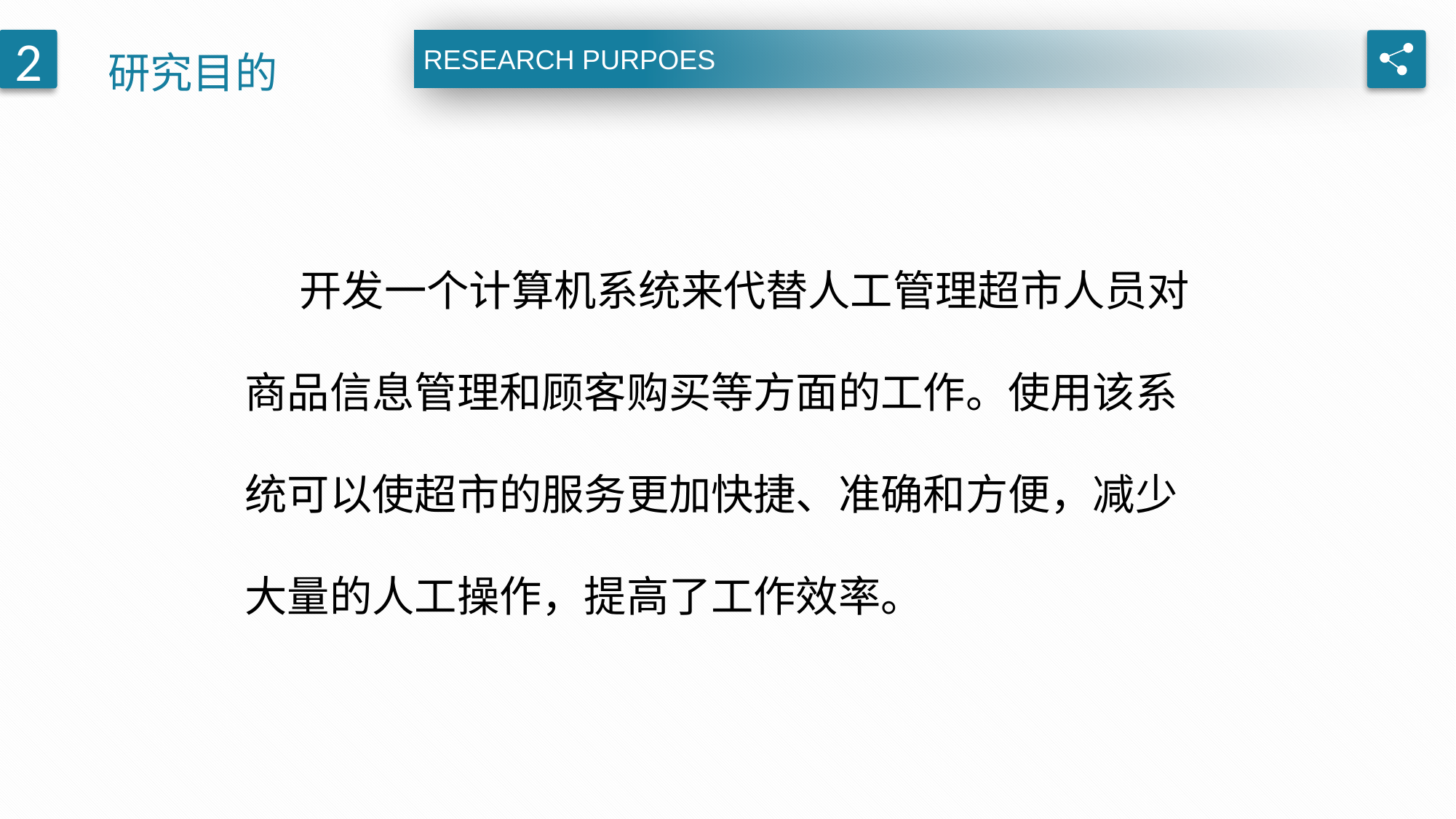

研究目的
2

RESEARCH PURPOES

开发一个计算机系统来代替人工管理超市人员对商品信息管理和顾客购买等方面的工作。使用该系统可以使超市的服务更加快捷、准确和方便，减少大量的人工操作，提高了工作效率。